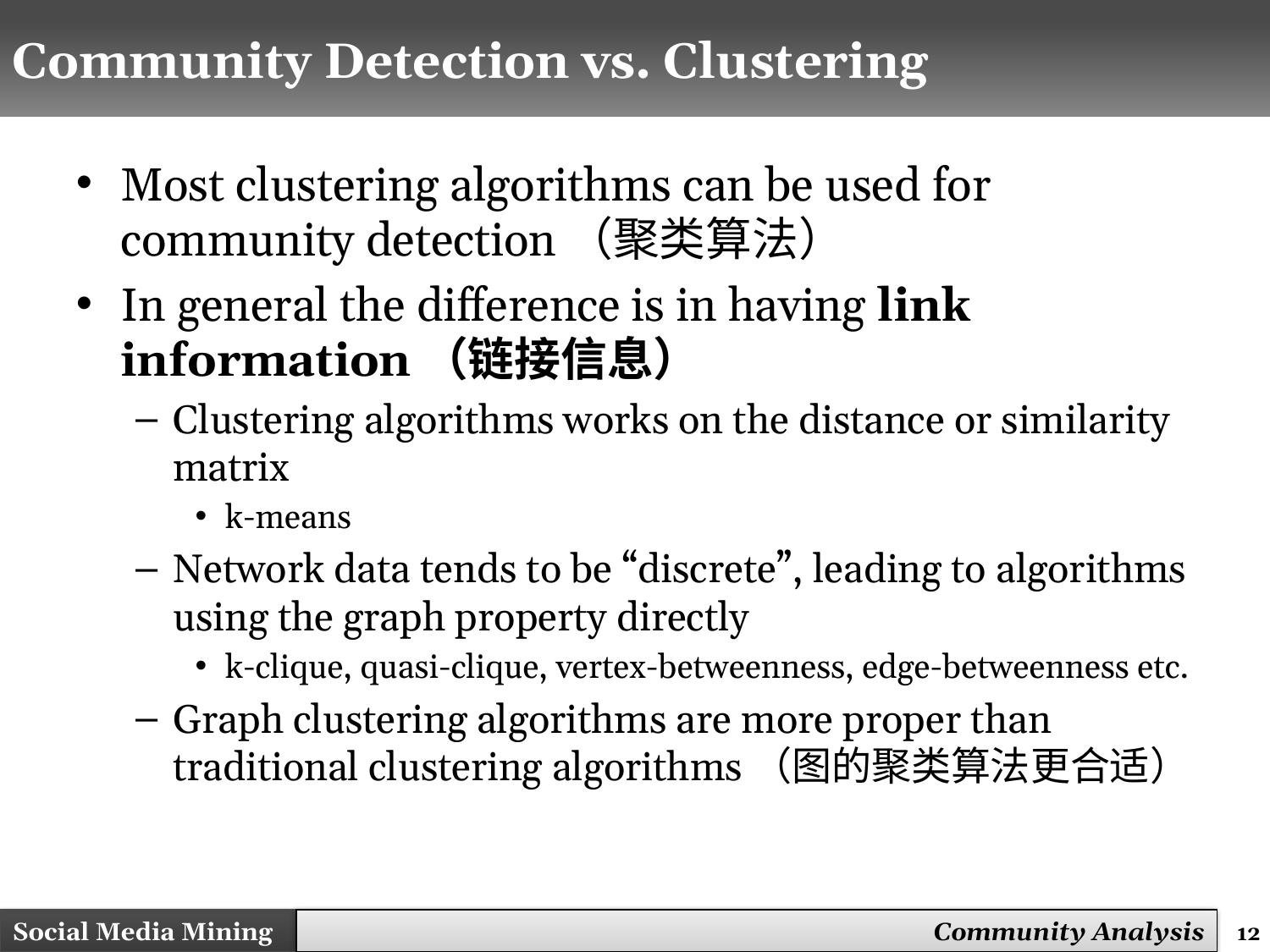

# Community Detection vs. Clustering
Most clustering algorithms can be used for community detection（聚类算法）
In general the difference is in having link information（链接信息）
Clustering algorithms works on the distance or similarity matrix
k-means
Network data tends to be “discrete”, leading to algorithms using the graph property directly
k-clique, quasi-clique, vertex-betweenness, edge-betweenness etc.
Graph clustering algorithms are more proper than traditional clustering algorithms（图的聚类算法更合适）